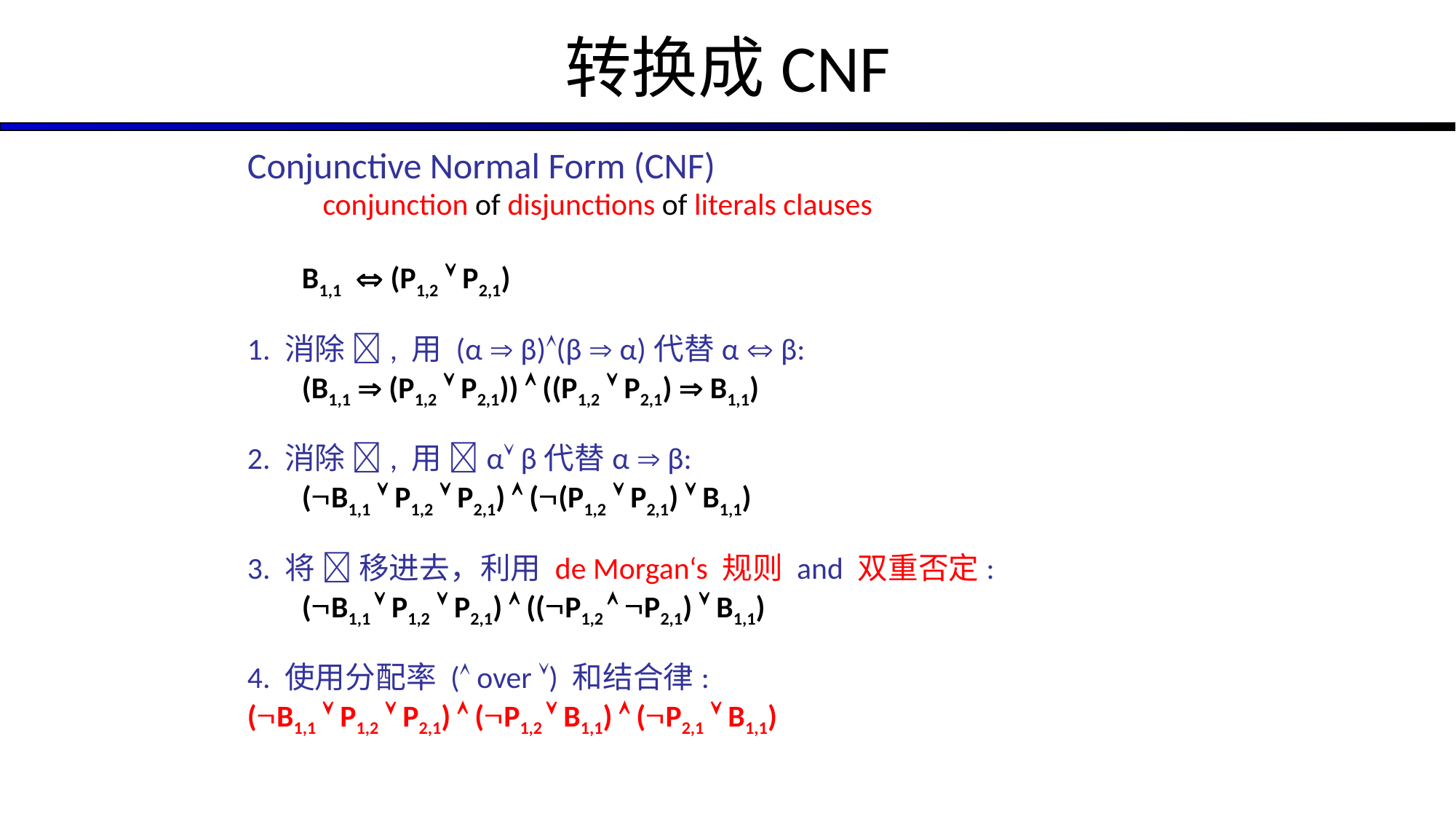

# 转换成CNF
Conjunctive Normal Form (CNF)
   conjunction of disjunctions of literals clauses

B1,1  ⇔ (P1,2 ∨ P2,1)

1. 消除 ⇔, 用 (α ⇒ β)∧(β ⇒ α)代替α ⇔ β:
(B1,1 ⇒ (P1,2 ∨ P2,1)) ∧ ((P1,2 ∨ P2,1) ⇒ B1,1)

2. 消除 ⇒, 用 ¬α∨ β代替α ⇒ β:
(¬B1,1 ∨ P1,2 ∨ P2,1) ∧ (¬(P1,2 ∨ P2,1) ∨ B1,1)

3. 将 ¬ 移进去，利用 de Morgan‘s 规则 and 双重否定:
(¬B1,1 ∨ P1,2 ∨ P2,1) ∧ ((¬P1,2 ∧ ¬P2,1) ∨ B1,1)

4. 使用分配率 (∧ over ∨) 和结合律:
(¬B1,1 ∨ P1,2 ∨ P2,1) ∧ (¬P1,2 ∨ B1,1) ∧ (¬P2,1 ∨ B1,1)